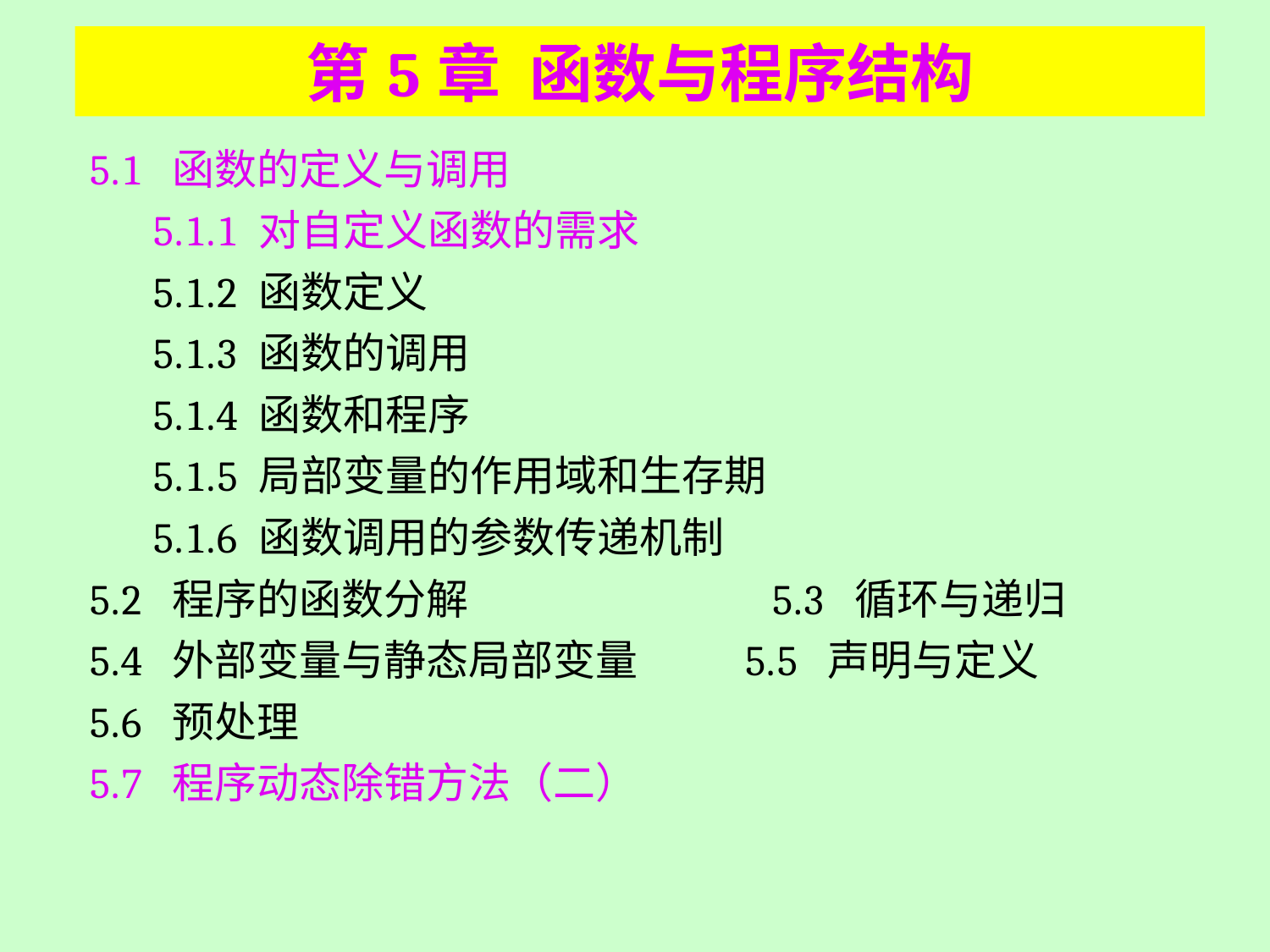

# 第5章  函数与程序结构
5.1  函数的定义与调用
5.1.1 对自定义函数的需求
5.1.2 函数定义
5.1.3 函数的调用
5.1.4 函数和程序
5.1.5 局部变量的作用域和生存期
5.1.6 函数调用的参数传递机制
5.2  程序的函数分解			5.3  循环与递归
5.4  外部变量与静态局部变量          5.5  声明与定义
5.6  预处理
5.7  程序动态除错方法（二）

3